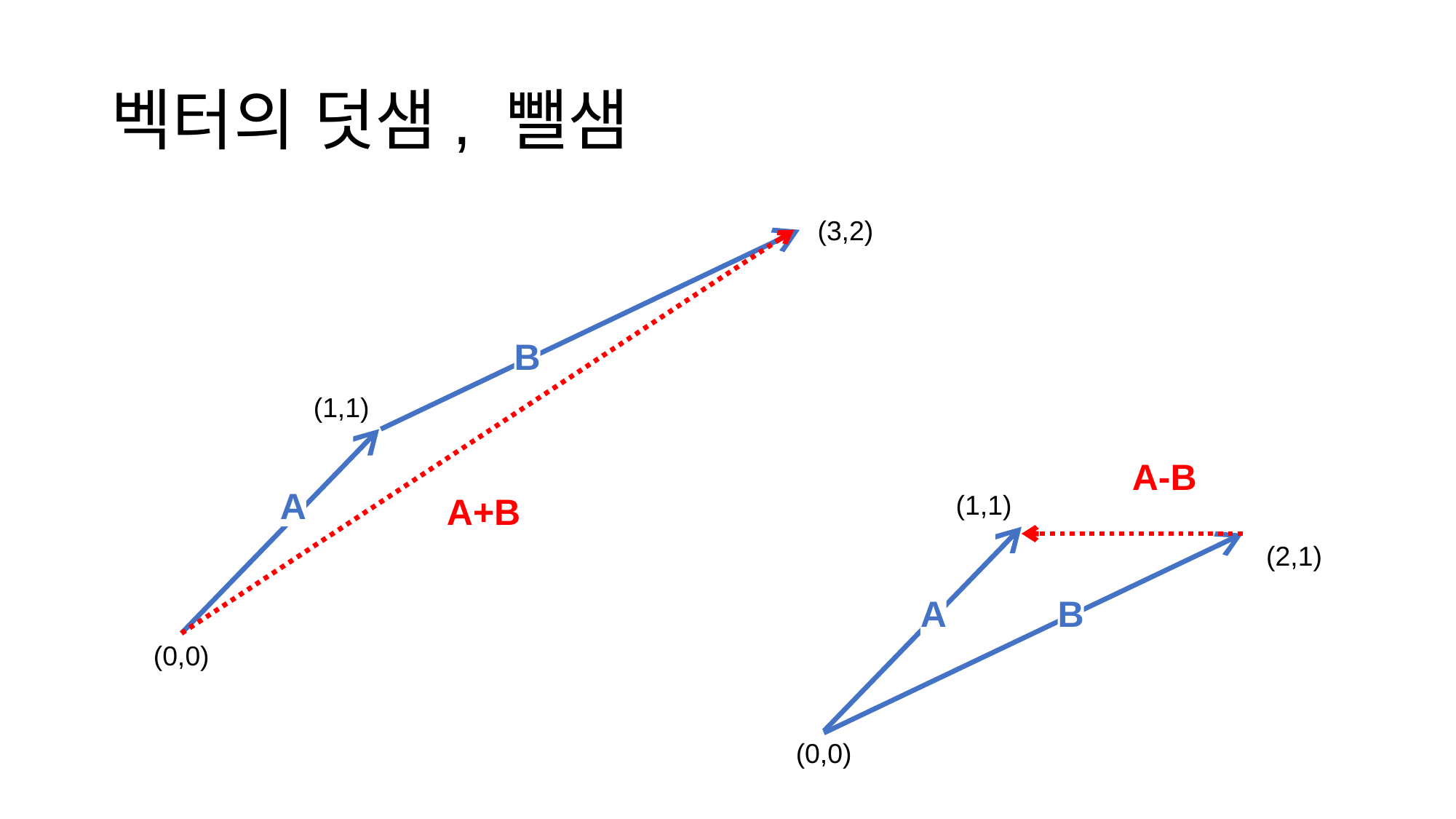

# 벡터의 덧샘, 뺄샘
(3,2)
B
(1,1)
A-B
A
(1,1)
A+B
(2,1)
A
B
(0,0)
(0,0)